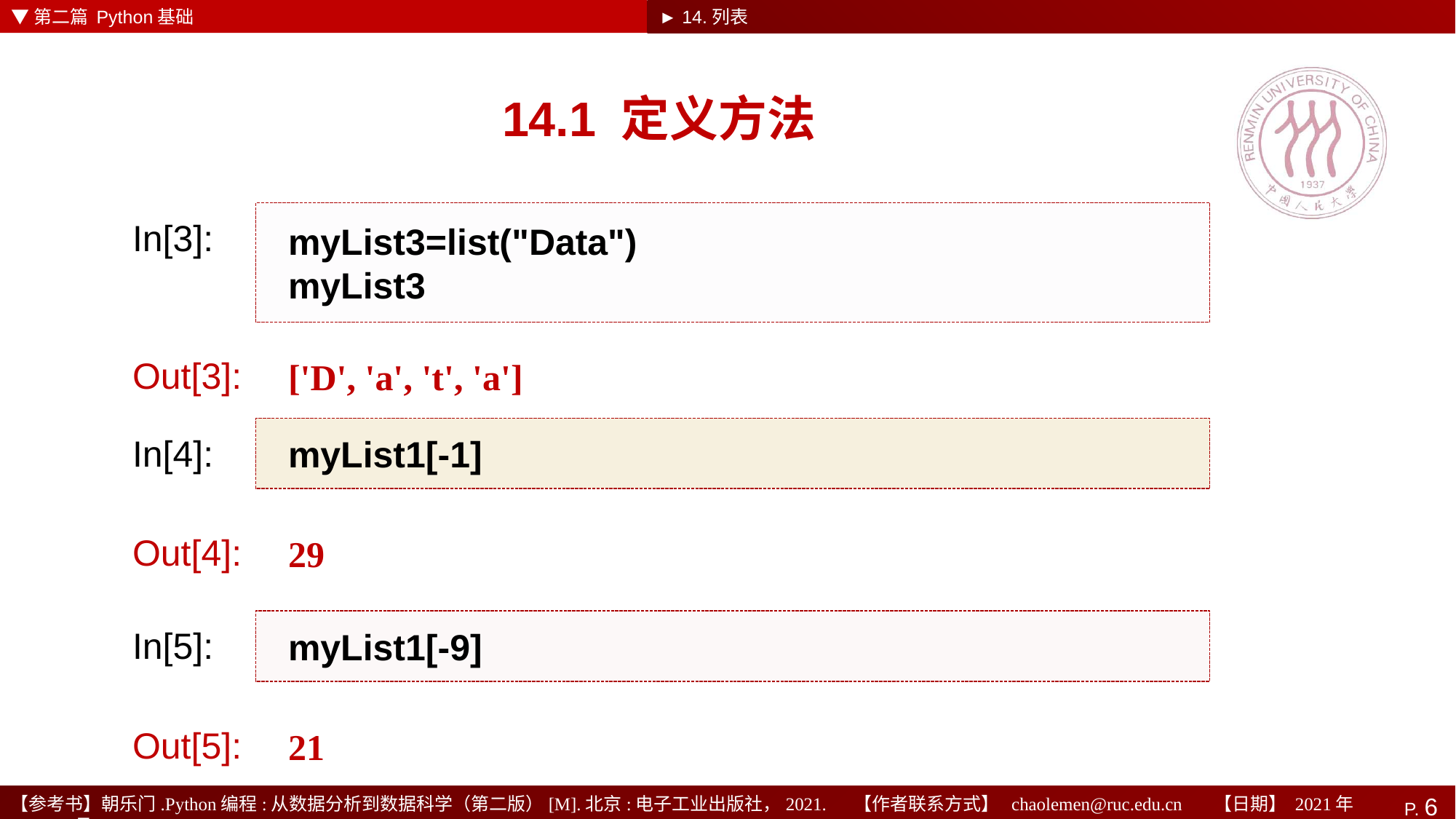

▼第二篇 Python基础
► 14.列表
# 14.1 定义方法
myList3=list("Data")
myList3
In[3]:
['D', 'a', 't', 'a']
Out[3]:
myList1[-1]
In[4]:
29
Out[4]:
myList1[-9]
In[5]:
21
Out[5]: